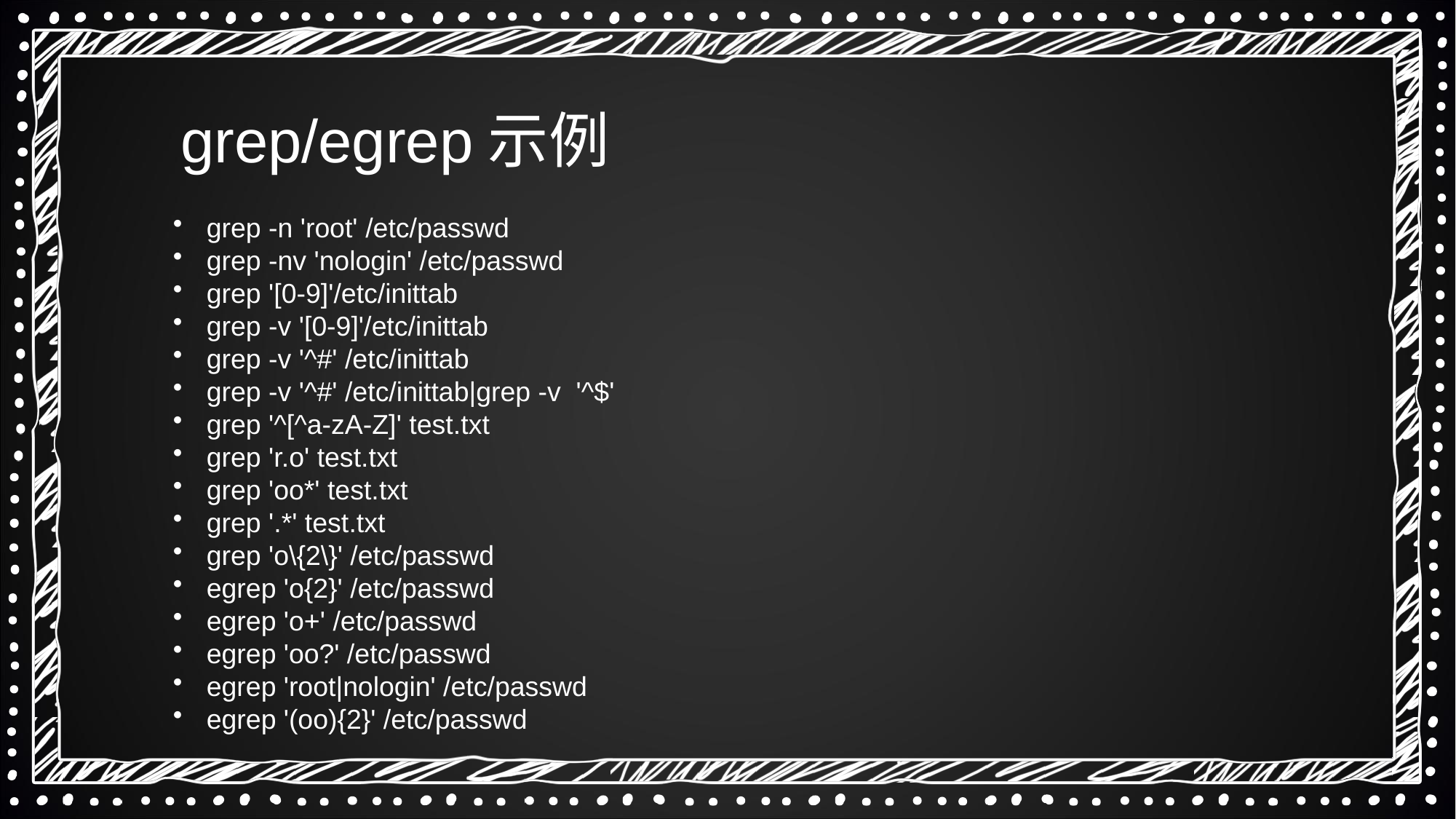

grep/egrep示例
 grep -n 'root' /etc/passwd
 grep -nv 'nologin' /etc/passwd
 grep '[0-9]'/etc/inittab
 grep -v '[0-9]'/etc/inittab
 grep -v '^#' /etc/inittab
 grep -v '^#' /etc/inittab|grep -v  '^$'
 grep '^[^a-zA-Z]' test.txt
 grep 'r.o' test.txt
 grep 'oo*' test.txt
 grep '.*' test.txt
 grep 'o\{2\}' /etc/passwd
 egrep 'o{2}' /etc/passwd
 egrep 'o+' /etc/passwd
 egrep 'oo?' /etc/passwd
 egrep 'root|nologin' /etc/passwd
 egrep '(oo){2}' /etc/passwd